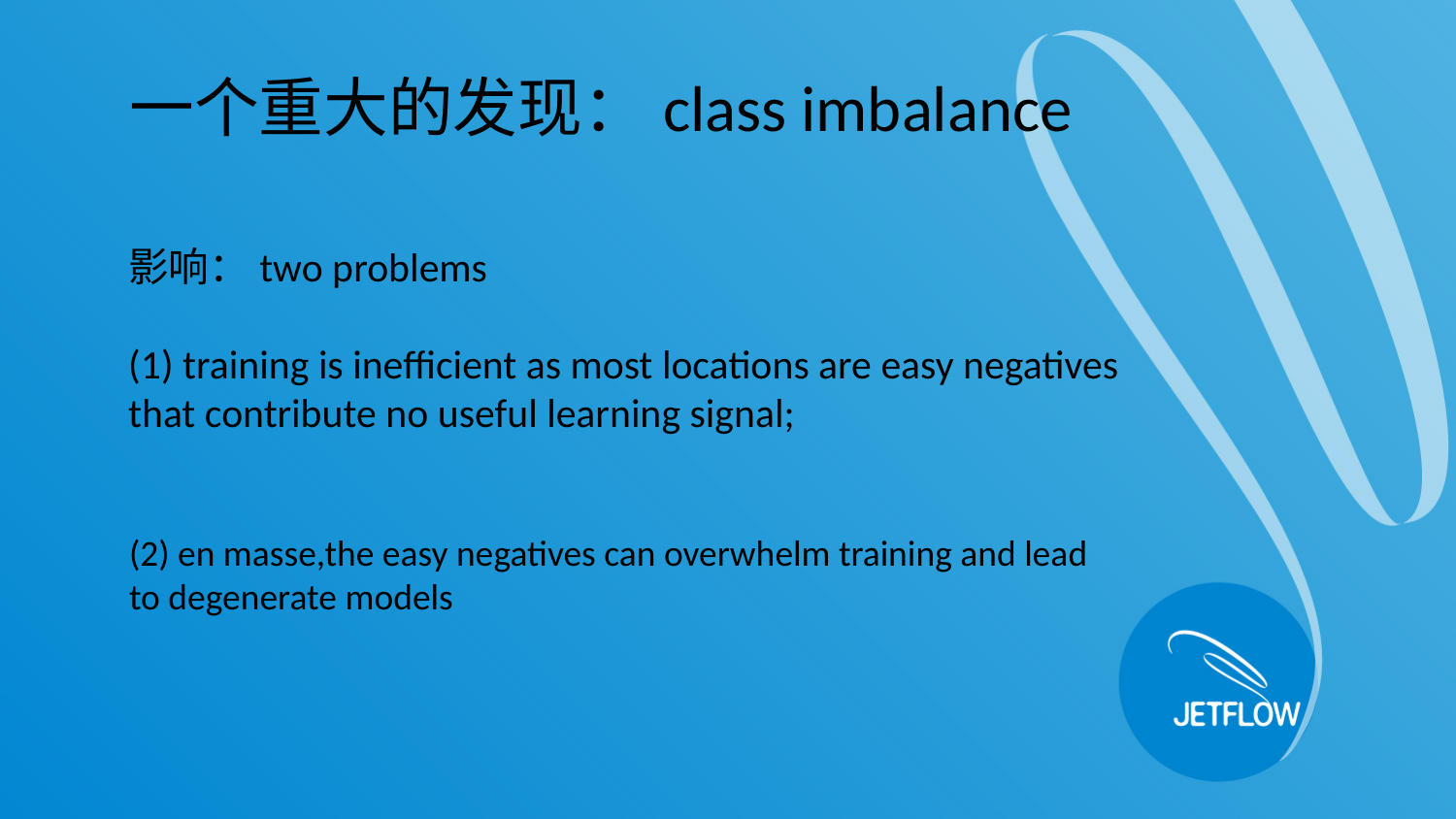

一个重大的发现：class imbalance
影响：two problems

(1) training is inefficient as most locations are easy negatives that contribute no useful learning signal;
(2) en masse,the easy negatives can overwhelm training and lead to degenerate models